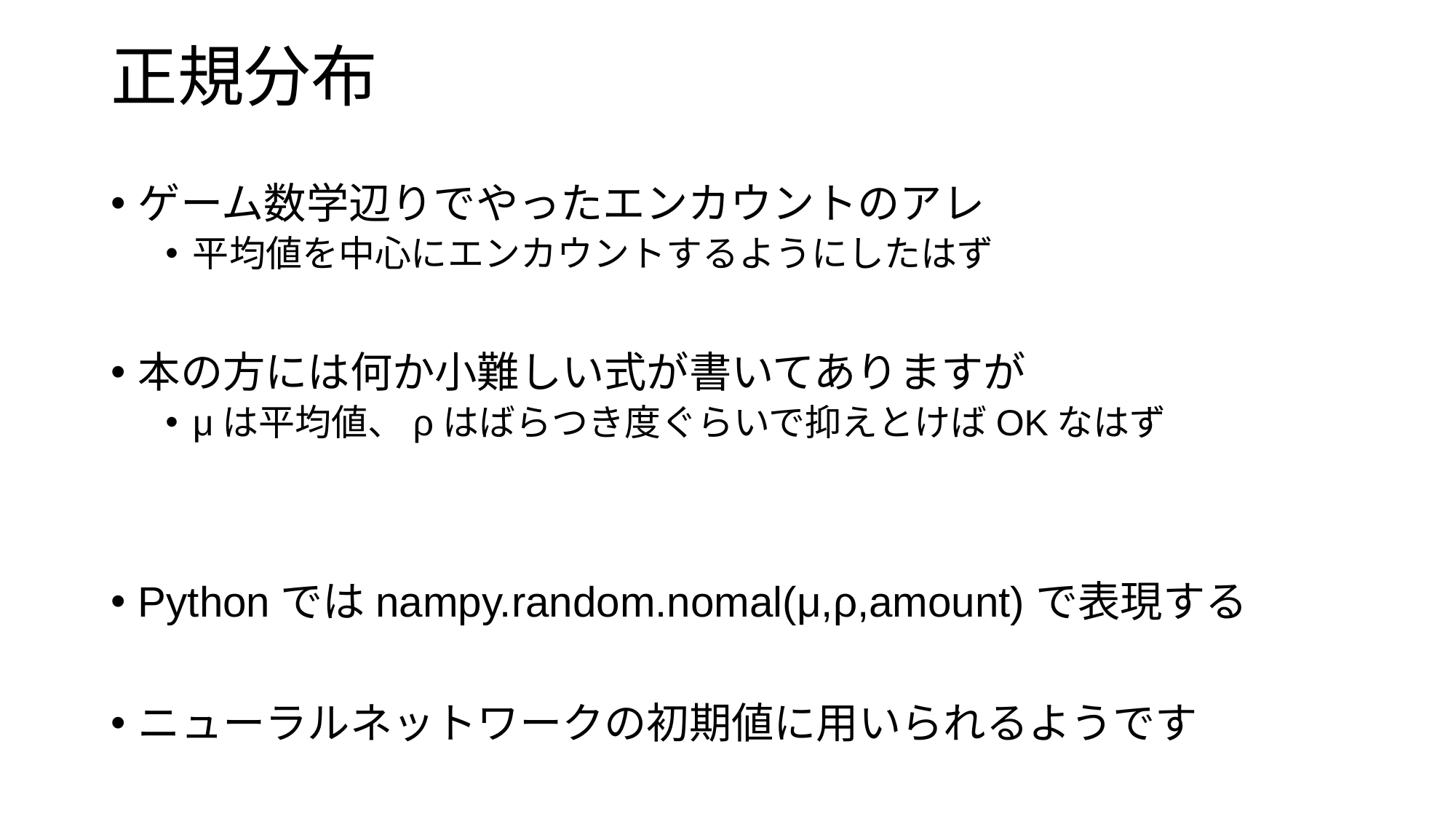

# 正規分布
ゲーム数学辺りでやったエンカウントのアレ
平均値を中心にエンカウントするようにしたはず

本の方には何か小難しい式が書いてありますが
μは平均値、ρはばらつき度ぐらいで抑えとけばOKなはず

Pythonではnampy.random.nomal(μ,ρ,amount)で表現する

ニューラルネットワークの初期値に用いられるようです